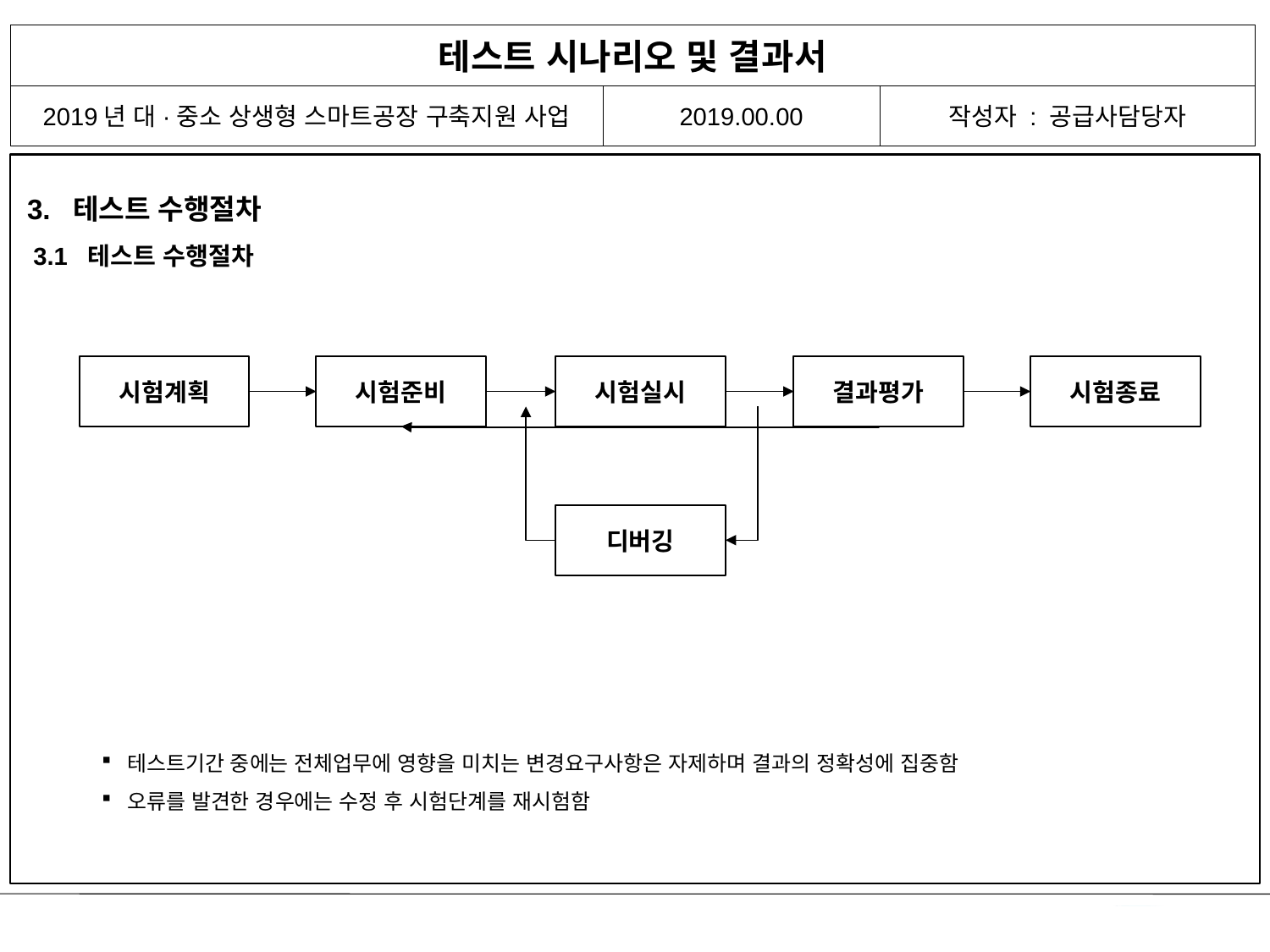

테스트 시나리오 및 결과서
2019년 대·중소 상생형 스마트공장 구축지원 사업
2019.00.00
작성자 : 공급사담당자

 3.  테스트 수행절차
  3.1  테스트 수행절차
시험계획
시험준비
시험실시
결과평가
시험종료

디버깅
테스트기간 중에는 전체업무에 영향을 미치는 변경요구사항은 자제하며 결과의 정확성에 집중함
오류를 발견한 경우에는 수정 후 시험단계를 재시험함